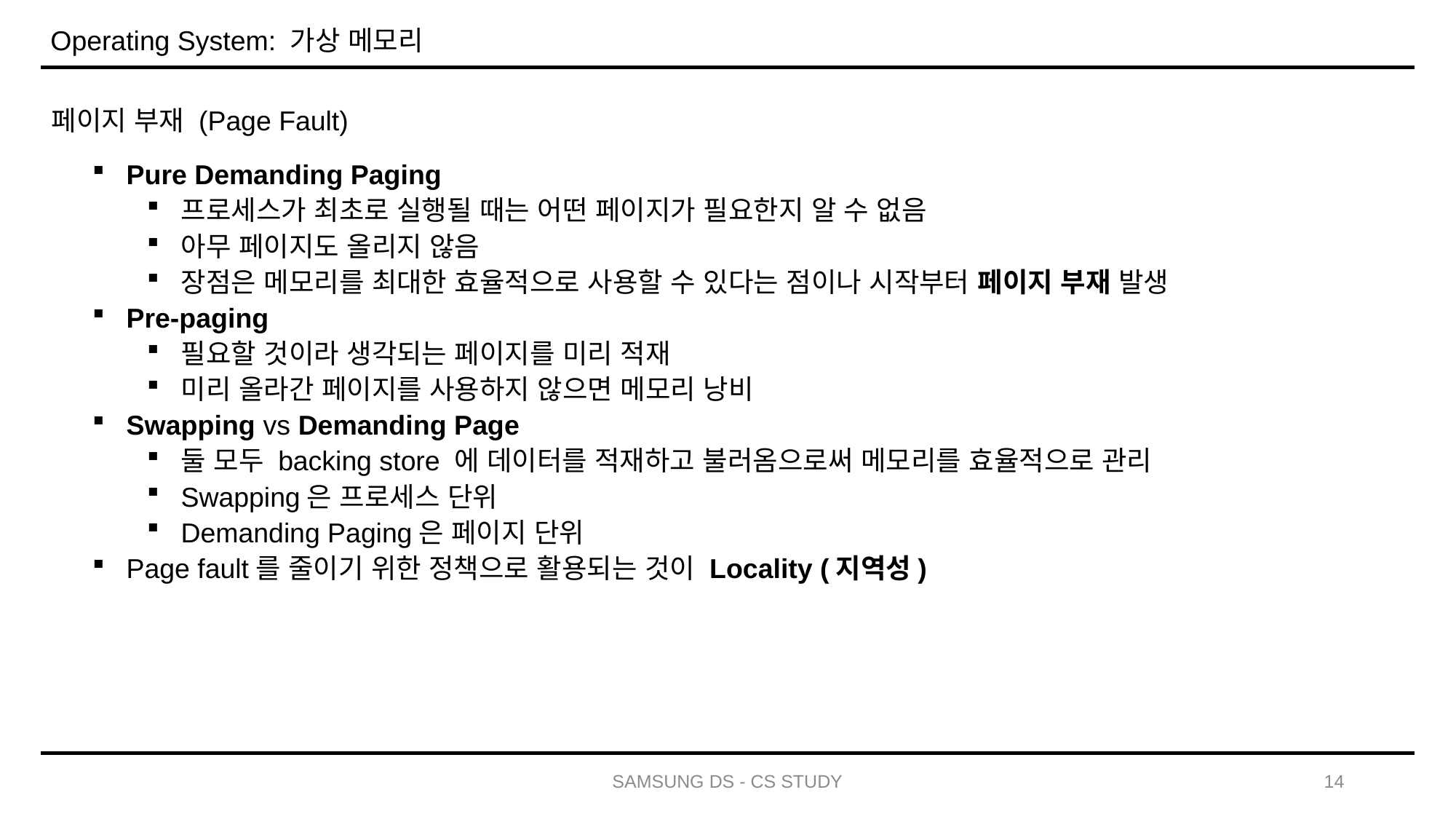

Operating System: 가상 메모리
페이지 부재 (Page Fault)
Pure Demanding Paging
프로세스가 최초로 실행될 때는 어떤 페이지가 필요한지 알 수 없음
아무 페이지도 올리지 않음
장점은 메모리를 최대한 효율적으로 사용할 수 있다는 점이나 시작부터 페이지 부재 발생
Pre-paging
필요할 것이라 생각되는 페이지를 미리 적재
미리 올라간 페이지를 사용하지 않으면 메모리 낭비
Swapping vs Demanding Page
둘 모두 backing store 에 데이터를 적재하고 불러옴으로써 메모리를 효율적으로 관리
Swapping은 프로세스 단위
Demanding Paging은 페이지 단위
Page fault를 줄이기 위한 정책으로 활용되는 것이 Locality (지역성)
SAMSUNG DS - CS STUDY
14